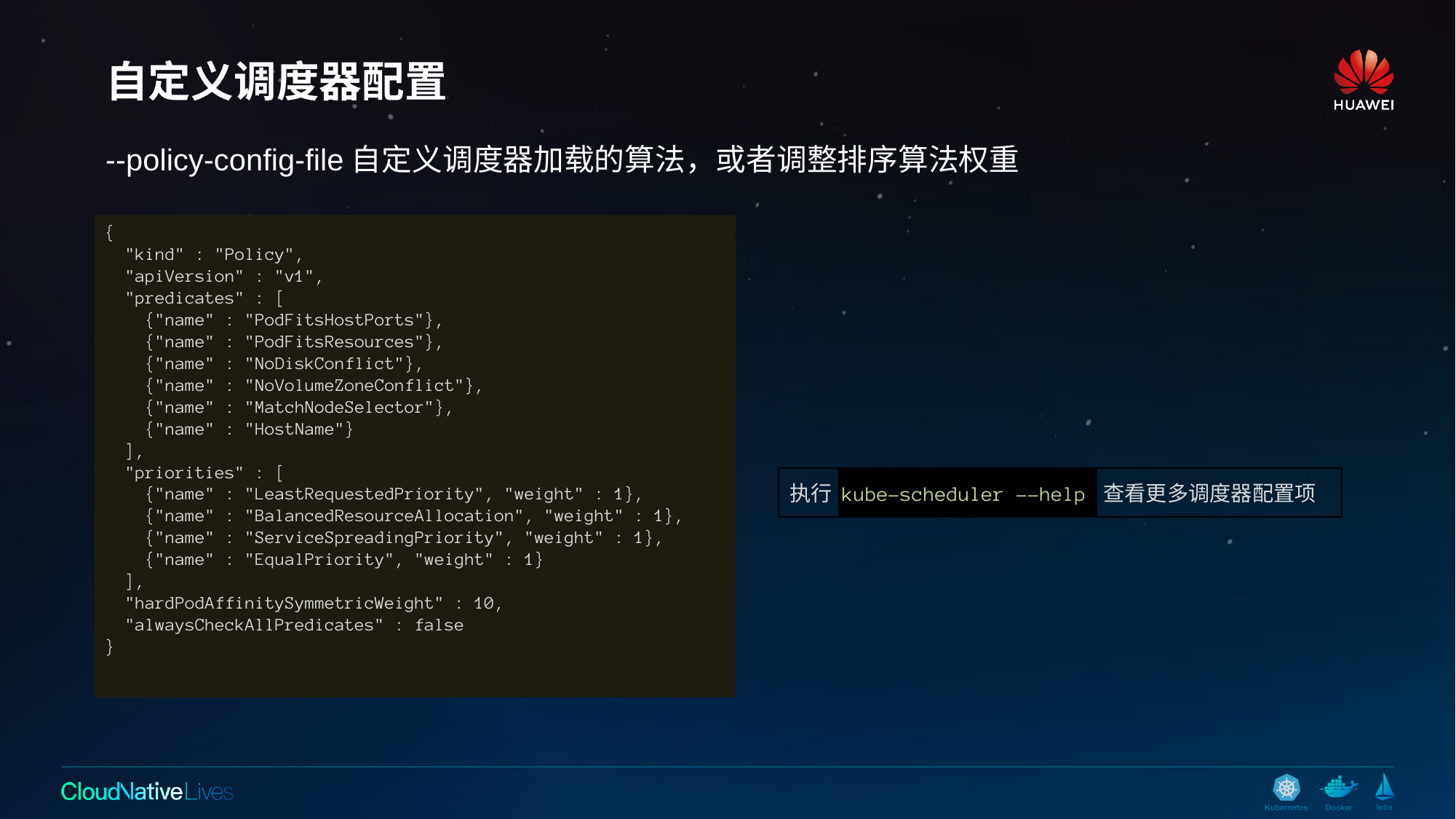

# 自定义调度器配置
--policy-config-file自定义调度器加载的算法，或者调整排序算法权重
{
  "kind" : "Policy",
  "apiVersion" : "v1",
  "predicates" : [
    {"name" : "PodFitsHostPorts"},
    {"name" : "PodFitsResources"},
    {"name" : "NoDiskConflict"},
    {"name" : "NoVolumeZoneConflict"},
    {"name" : "MatchNodeSelector"},
    {"name" : "HostName"}
  ],
  "priorities" : [
    {"name" : "LeastRequestedPriority", "weight" : 1},
    {"name" : "BalancedResourceAllocation", "weight" : 1},
    {"name" : "ServiceSpreadingPriority", "weight" : 1},
    {"name" : "EqualPriority", "weight" : 1}
  ],
  "hardPodAffinitySymmetricWeight" : 10,
  "alwaysCheckAllPredicates" : false
}

执行 kube-scheduler --help 查看更多调度器配置项